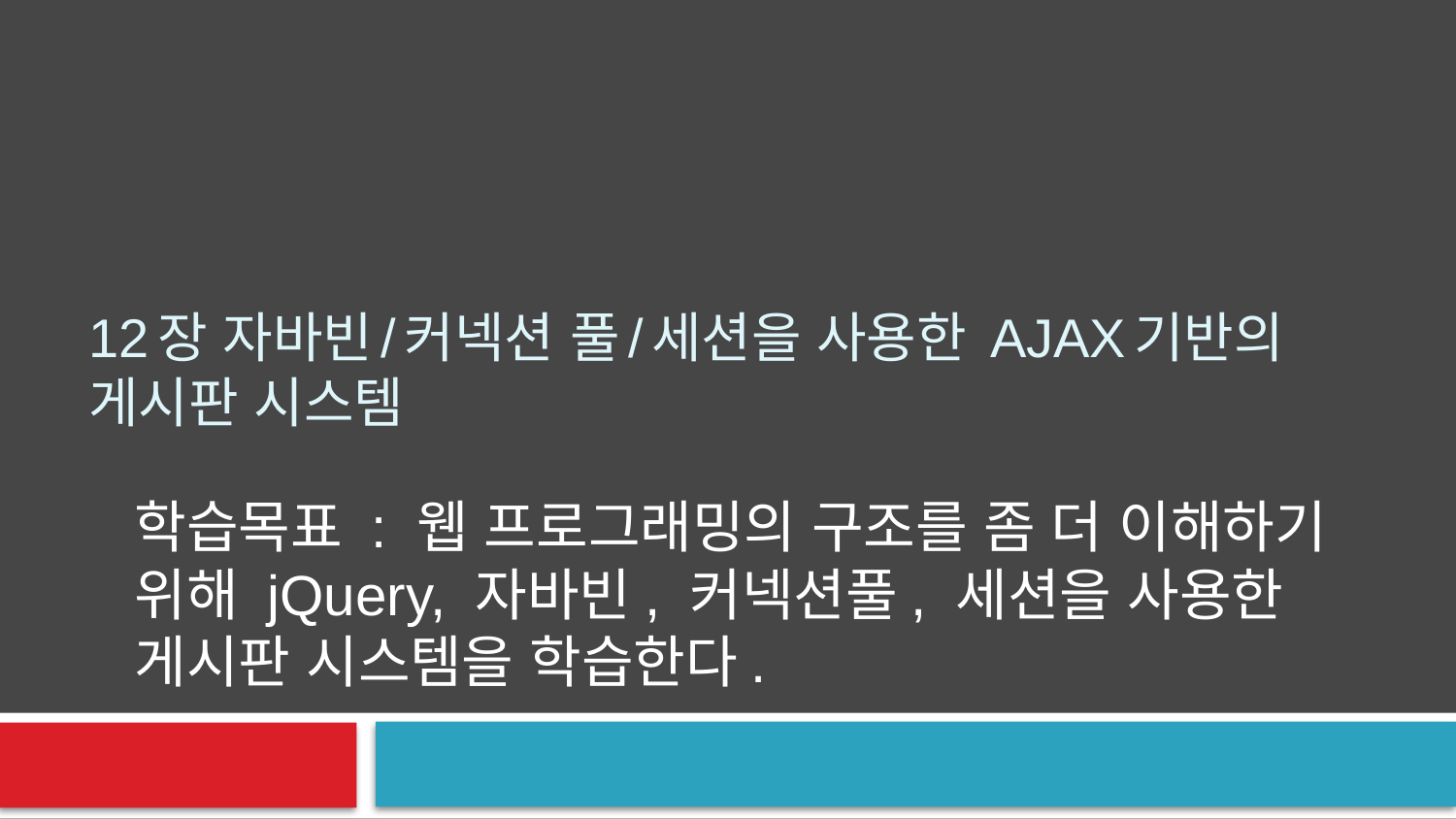

# 12장 자바빈/커넥션 풀/세션을 사용한 Ajax기반의 게시판 시스템
학습목표 : 웹 프로그래밍의 구조를 좀 더 이해하기 위해 jQuery, 자바빈, 커넥션풀, 세션을 사용한 게시판 시스템을 학습한다.